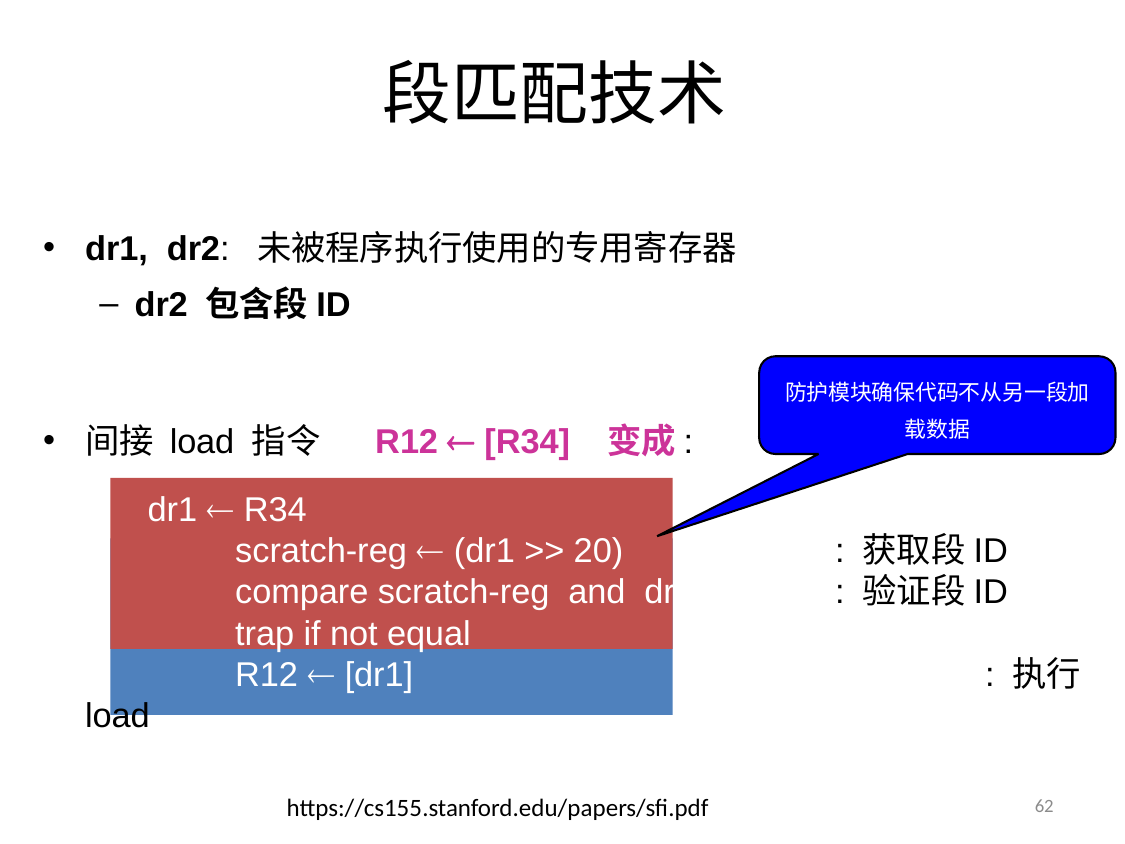

# 段匹配技术
dr1,  dr2:  未被程序执行使用的专用寄存器
dr2 包含段ID

间接 load 指令      R12 ← [R34]   变成:
           dr1 ← R34
		scratch-reg ← (dr1 >> 20)		: 获取段ID
		compare scratch-reg  and  dr2	: 验证段ID
		trap if not equal
		R12 ← [dr1]				: 执行 load
防护模块确保代码不从另一段加载数据

62
https://cs155.stanford.edu/papers/sfi.pdf